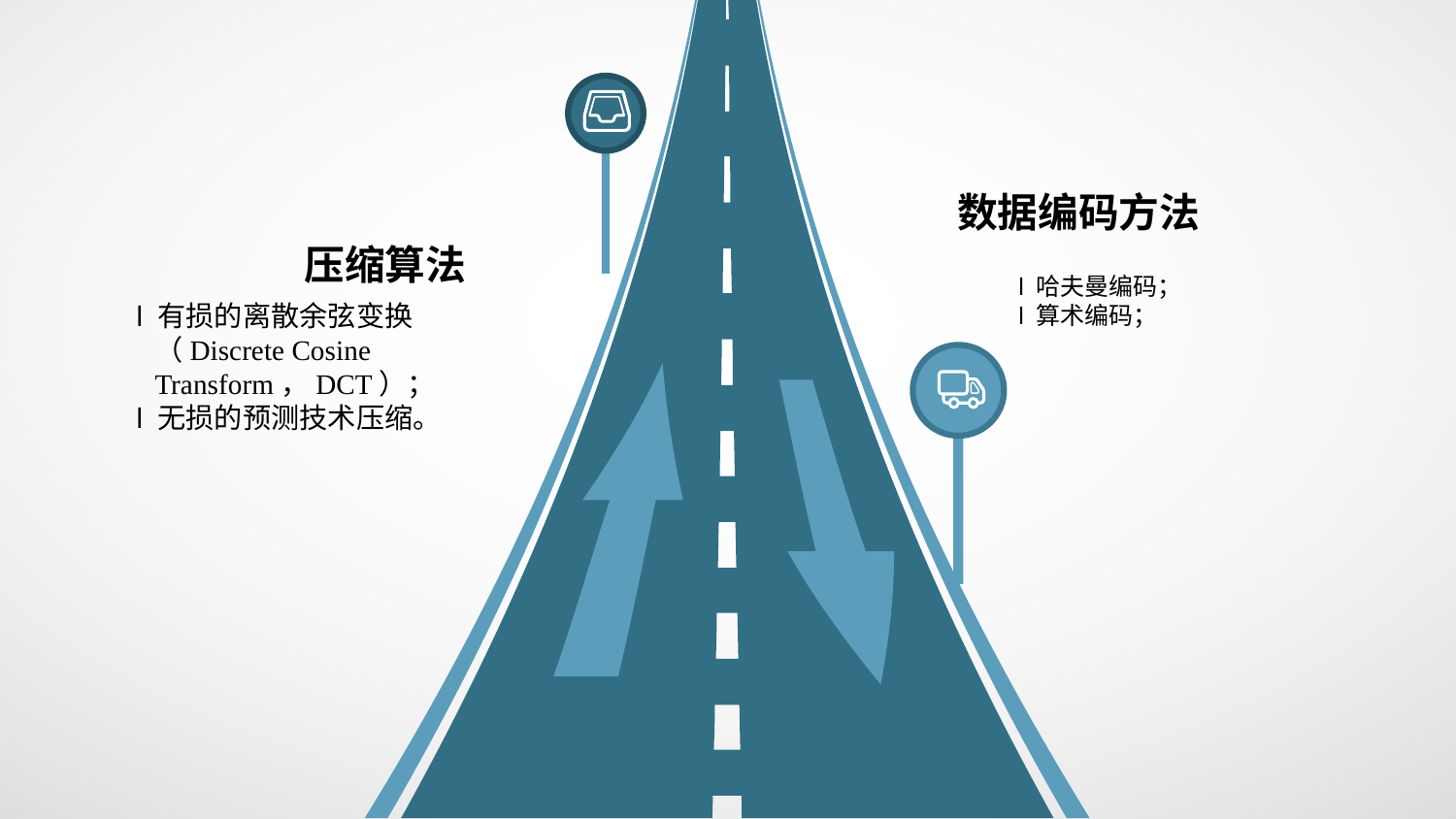

数据编码方法
l 哈夫曼编码；
l 算术编码；
压缩算法
l 有损的离散余弦变换（Discrete Cosine Transform，DCT）；
l 无损的预测技术压缩。